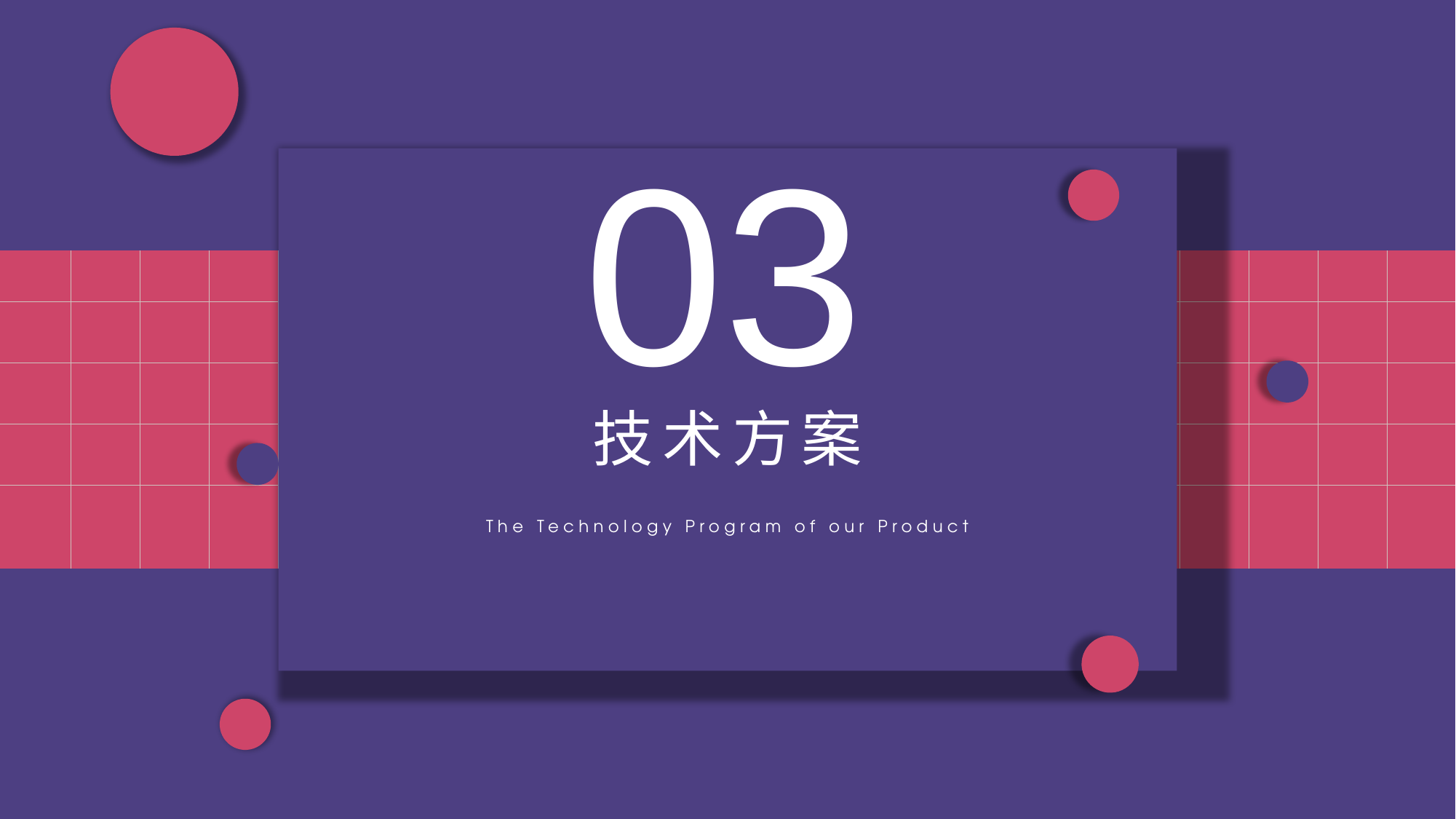

03

PART  01

技术方案

The Technology Program of our Product